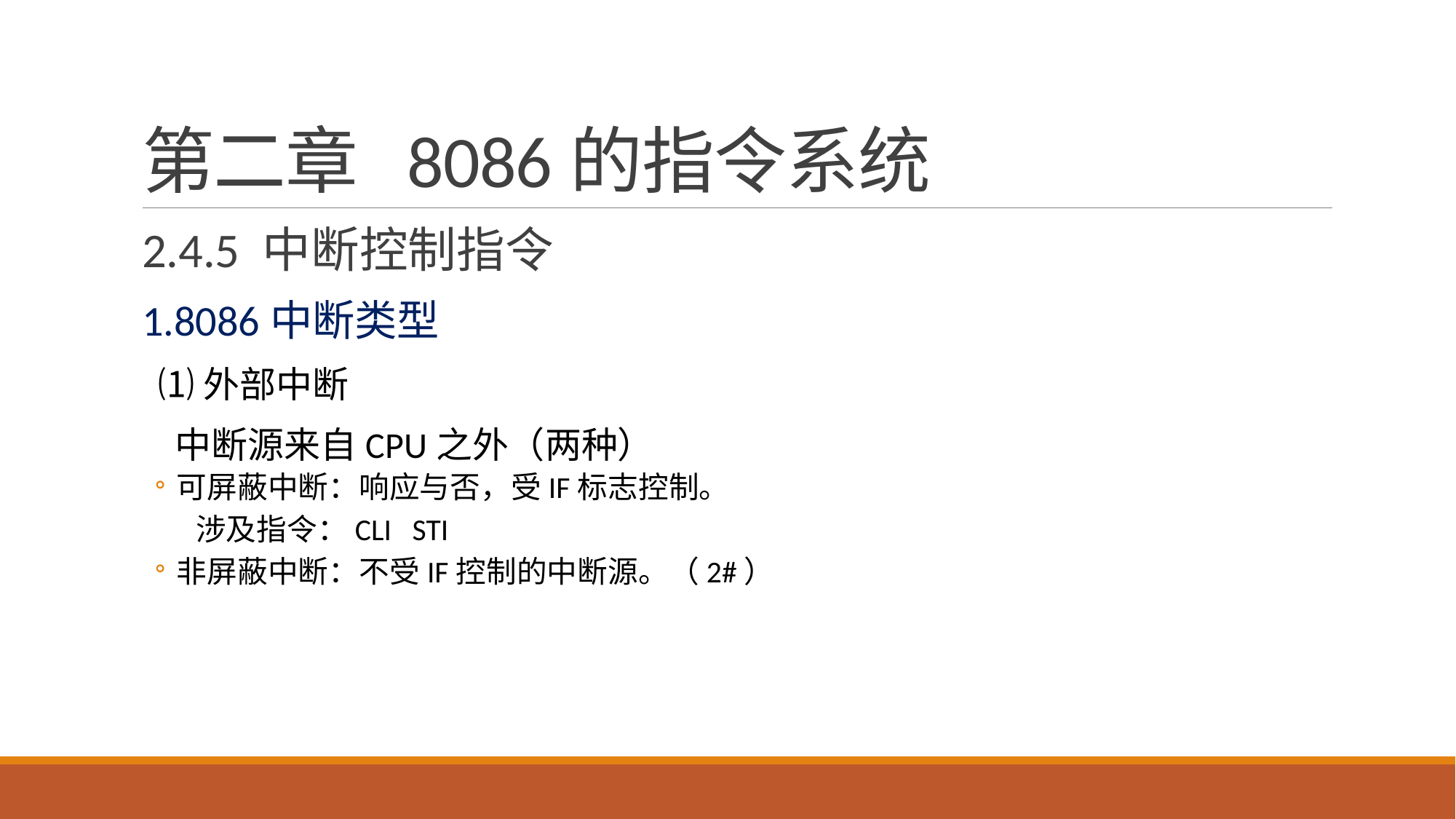

# 第二章  8086的指令系统
2.4.5 中断控制指令
1.8086中断类型
  ⑴外部中断
   中断源来自CPU之外（两种）
可屏蔽中断：响应与否，受IF标志控制。
     涉及指令：CLI   STI
非屏蔽中断：不受IF控制的中断源。（2#）